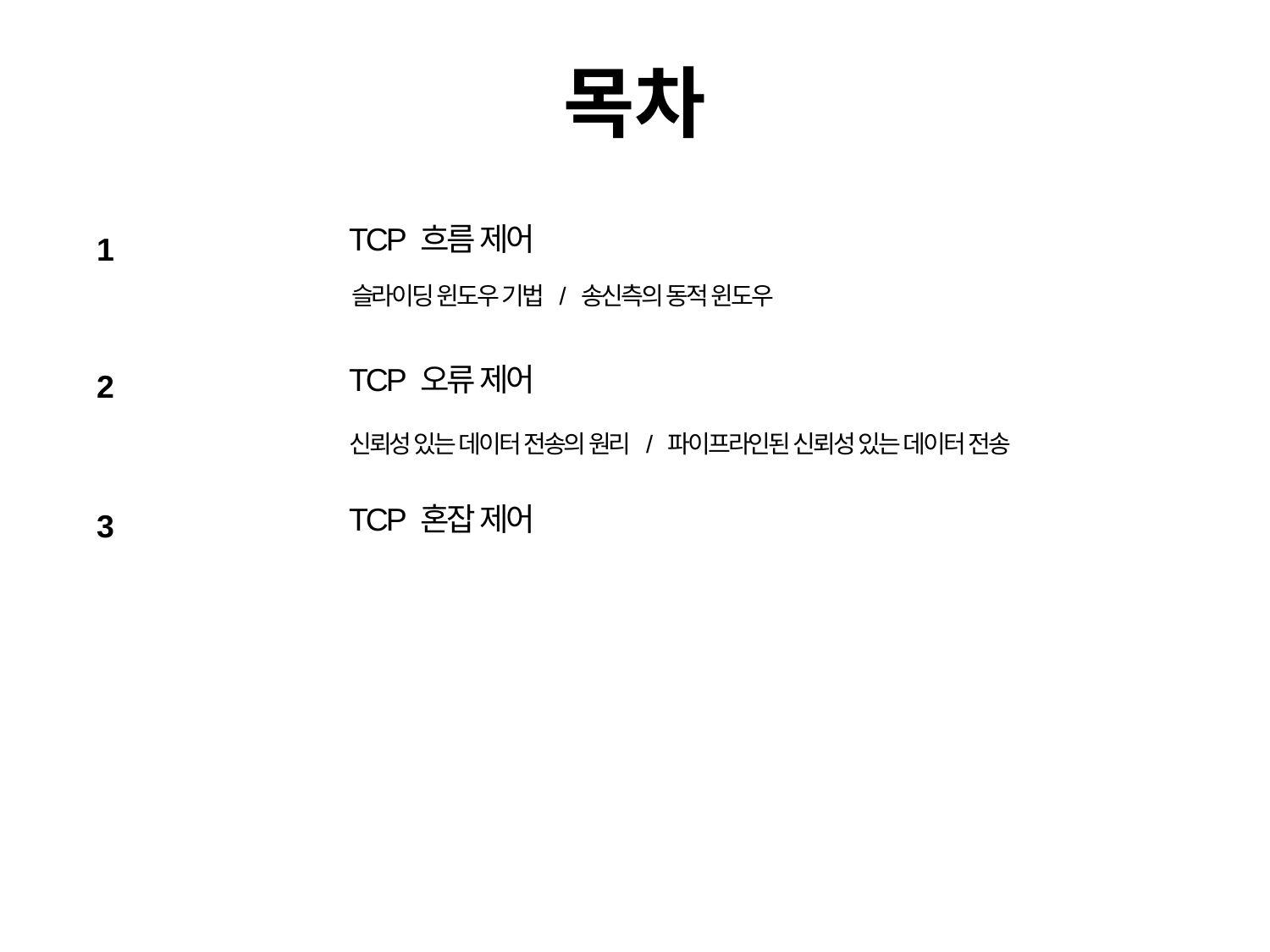

# 목차
TCP 흐름 제어
슬라이딩 윈도우 기법  /  송신측의 동적 윈도우
1
TCP 오류 제어
신뢰성 있는 데이터 전송의 원리  /  파이프라인된 신뢰성 있는 데이터 전송
2
TCP 혼잡 제어

3